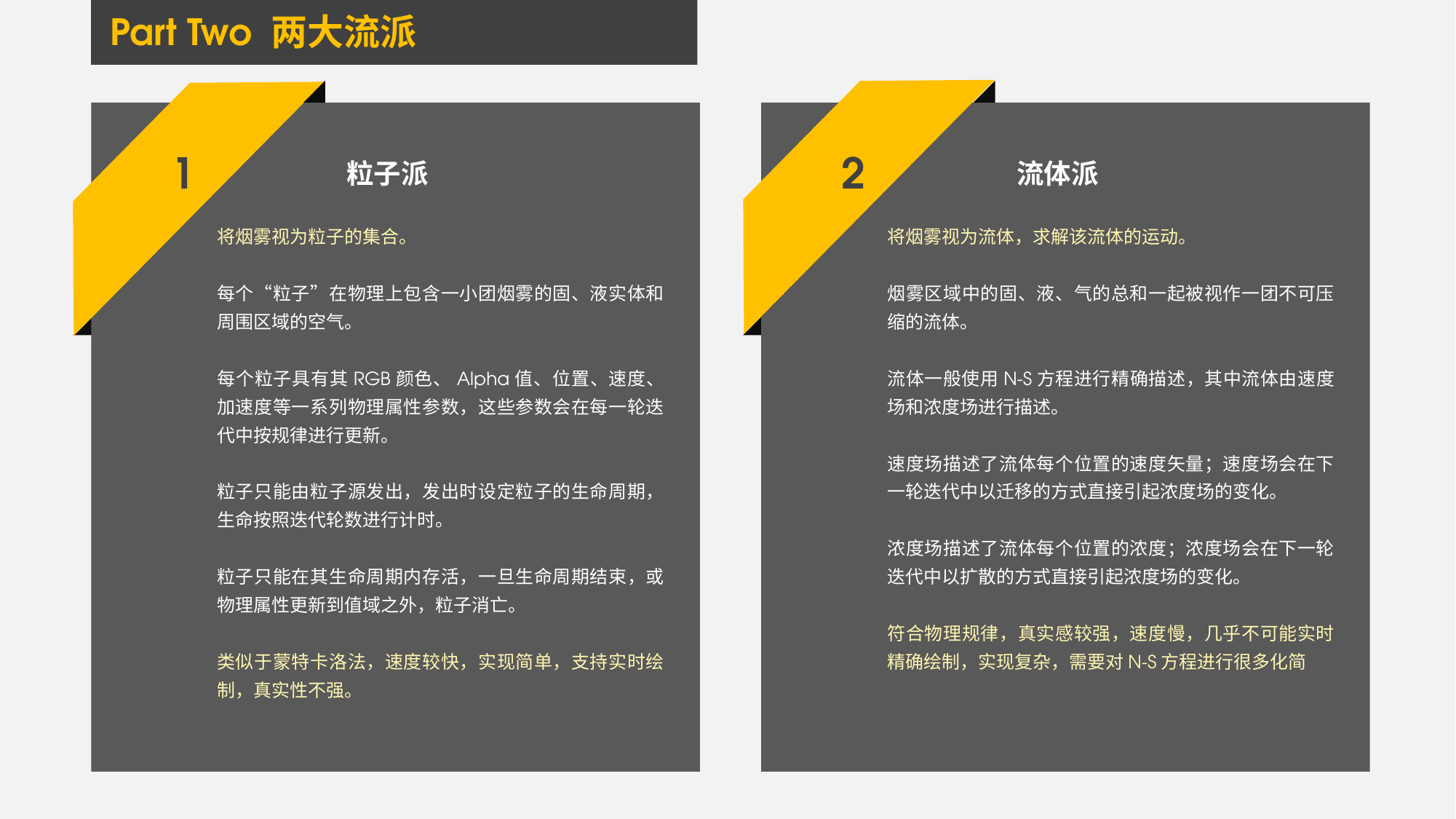

Part Two 两大流派

1
2
粒子派
流体派

将烟雾视为粒子的集合。

每个“粒子”在物理上包含一小团烟雾的固、液实体和周围区域的空气。

每个粒子具有其RGB颜色、Alpha值、位置、速度、加速度等一系列物理属性参数，这些参数会在每一轮迭代中按规律进行更新。

粒子只能由粒子源发出，发出时设定粒子的生命周期，生命按照迭代轮数进行计时。

粒子只能在其生命周期内存活，一旦生命周期结束，或物理属性更新到值域之外，粒子消亡。

类似于蒙特卡洛法，速度较快，实现简单，支持实时绘制，真实性不强。

将烟雾视为流体，求解该流体的运动。

烟雾区域中的固、液、气的总和一起被视作一团不可压缩的流体。

流体一般使用N-S方程进行精确描述，其中流体由速度场和浓度场进行描述。

速度场描述了流体每个位置的速度矢量；速度场会在下一轮迭代中以迁移的方式直接引起浓度场的变化。

浓度场描述了流体每个位置的浓度；浓度场会在下一轮迭代中以扩散的方式直接引起浓度场的变化。

符合物理规律，真实感较强，速度慢，几乎不可能实时精确绘制，实现复杂，需要对N-S方程进行很多化简